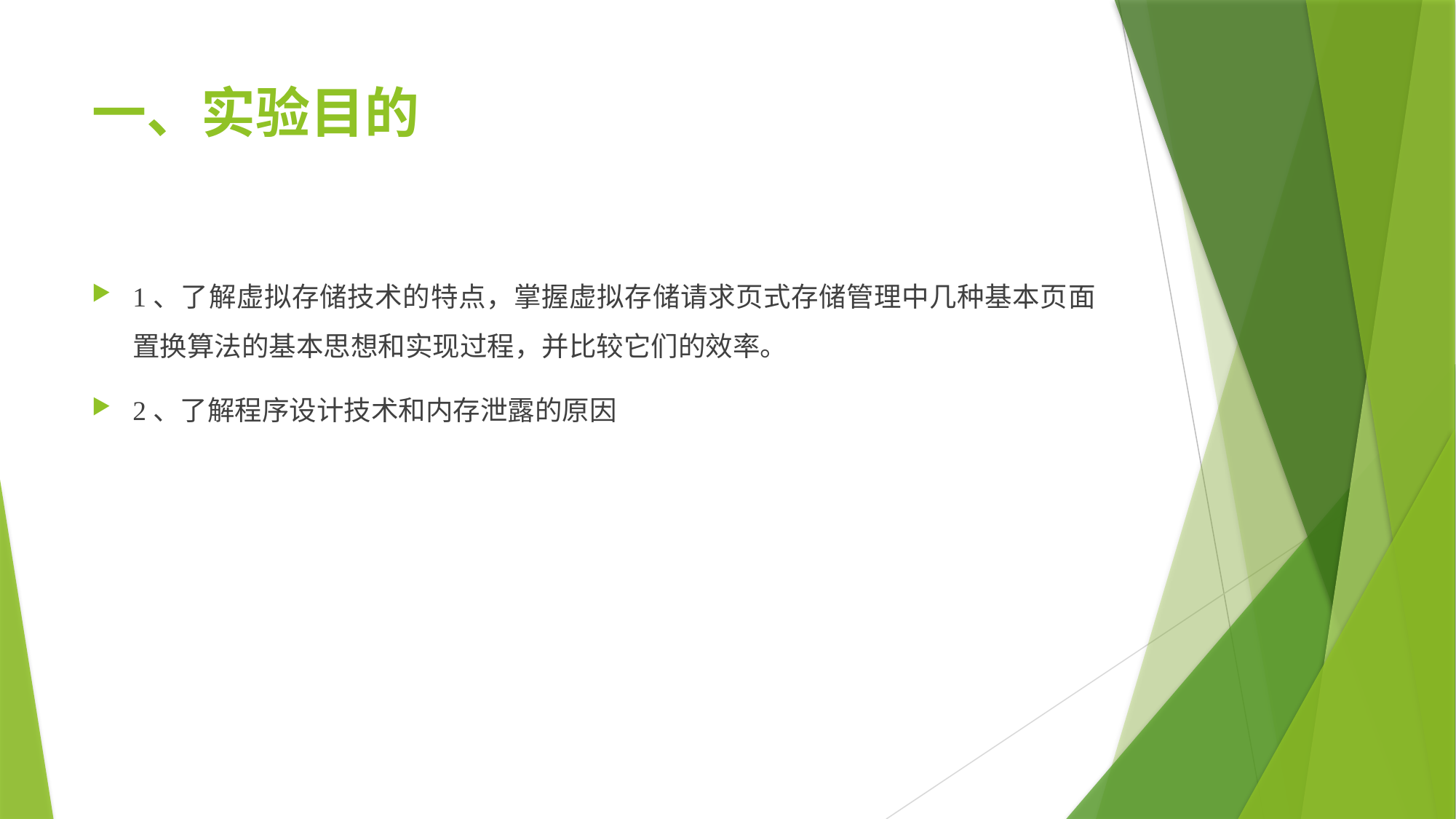

# 一、实验目的
1、了解虚拟存储技术的特点，掌握虚拟存储请求页式存储管理中几种基本页面置换算法的基本思想和实现过程，并比较它们的效率。
2、了解程序设计技术和内存泄露的原因